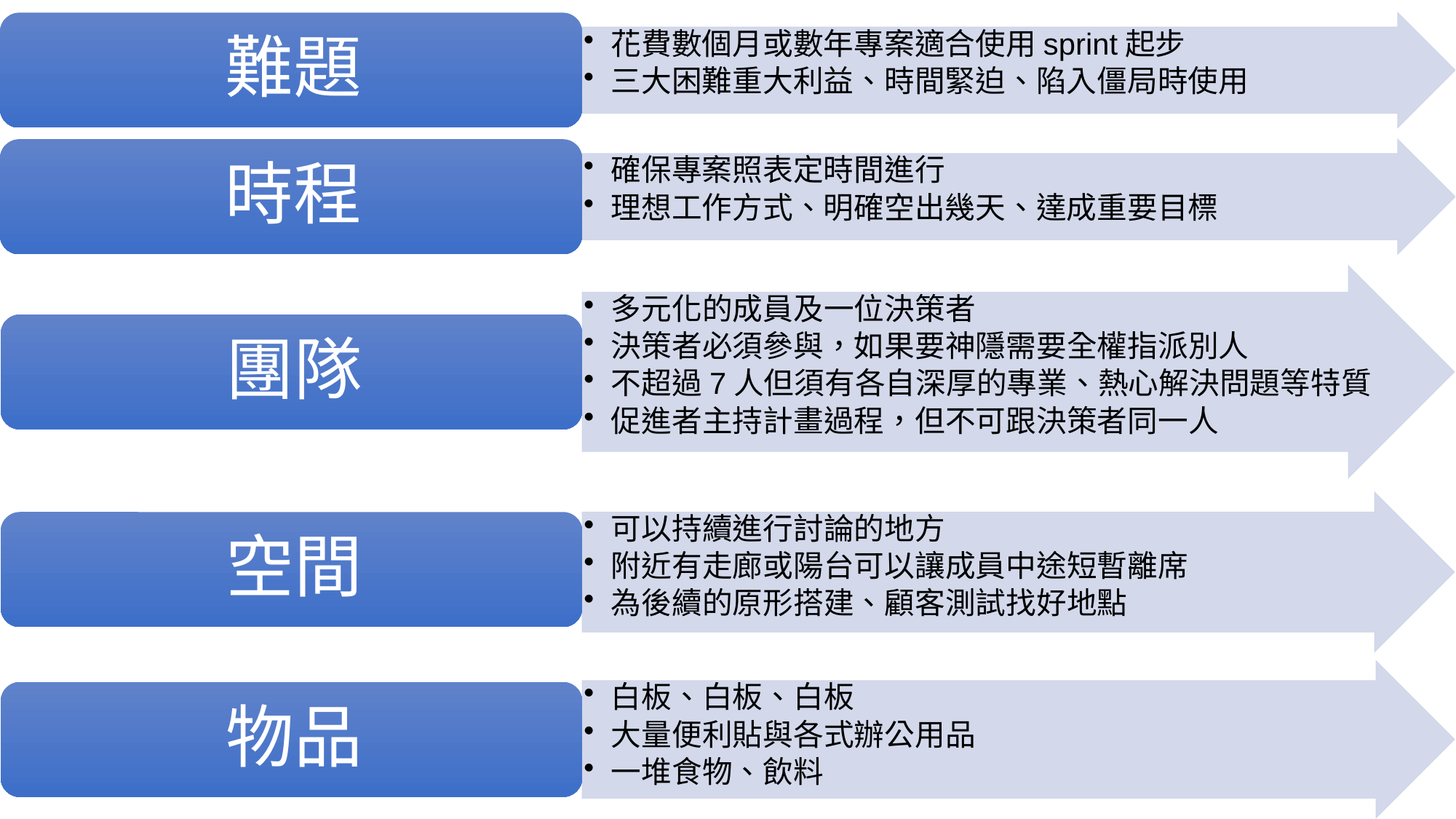

花費數個月或數年專案適合使用sprint起步
三大困難重大利益、時間緊迫、陷入僵局時使用
難題
確保專案照表定時間進行
理想工作方式、明確空出幾天、達成重要目標
時程
多元化的成員及一位決策者
決策者必須參與，如果要神隱需要全權指派別人
不超過7人但須有各自深厚的專業、熱心解決問題等特質
促進者主持計畫過程，但不可跟決策者同一人
團隊
可以持續進行討論的地方
附近有走廊或陽台可以讓成員中途短暫離席
為後續的原形搭建、顧客測試找好地點
空間
白板、白板、白板
大量便利貼與各式辦公用品
一堆食物、飲料
物品